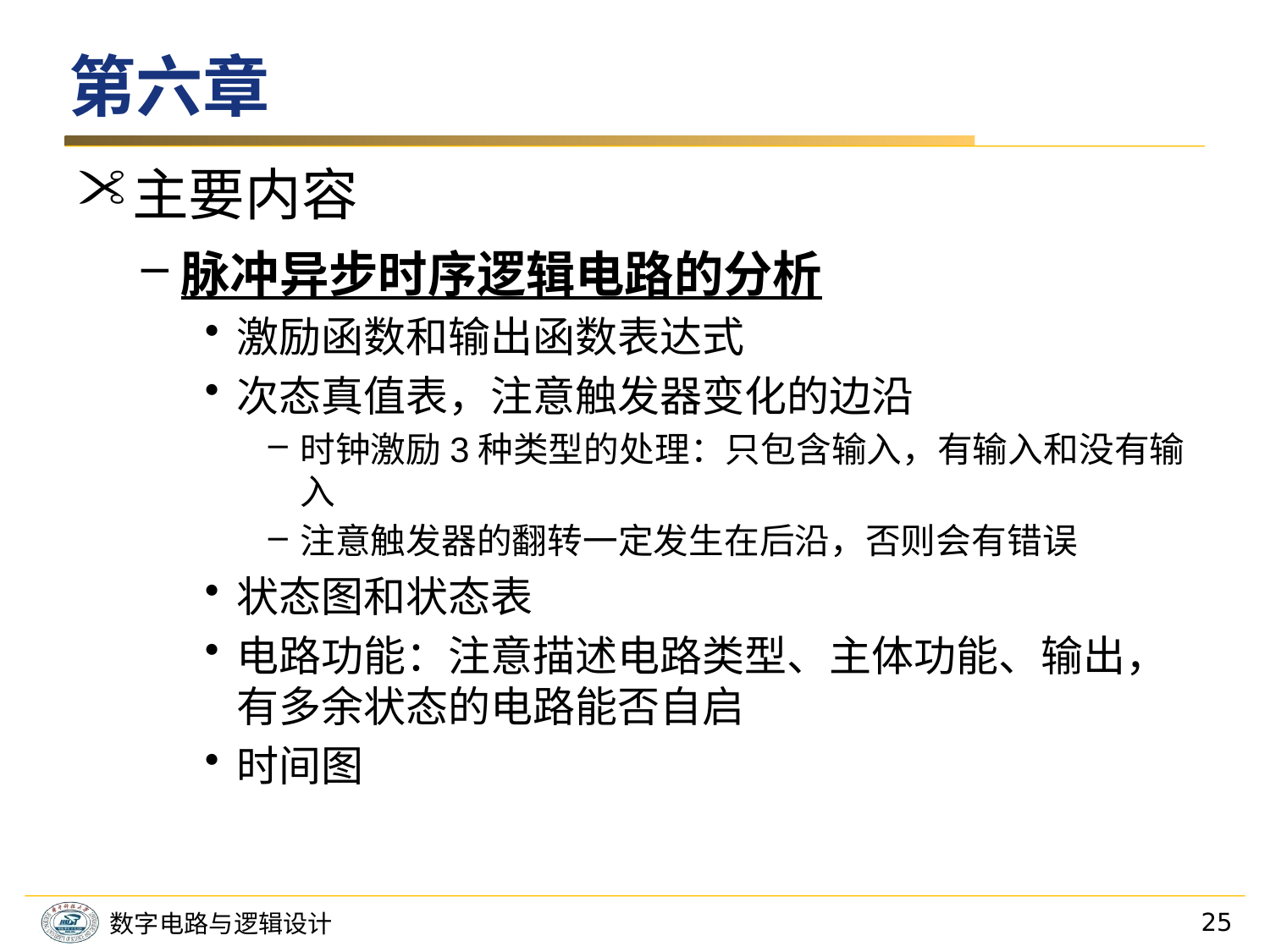

# 第六章
主要内容
脉冲异步时序逻辑电路的分析
激励函数和输出函数表达式
次态真值表，注意触发器变化的边沿
时钟激励3种类型的处理：只包含输入，有输入和没有输入
注意触发器的翻转一定发生在后沿，否则会有错误
状态图和状态表
电路功能：注意描述电路类型、主体功能、输出，有多余状态的电路能否自启
时间图
25
数字电路与逻辑设计